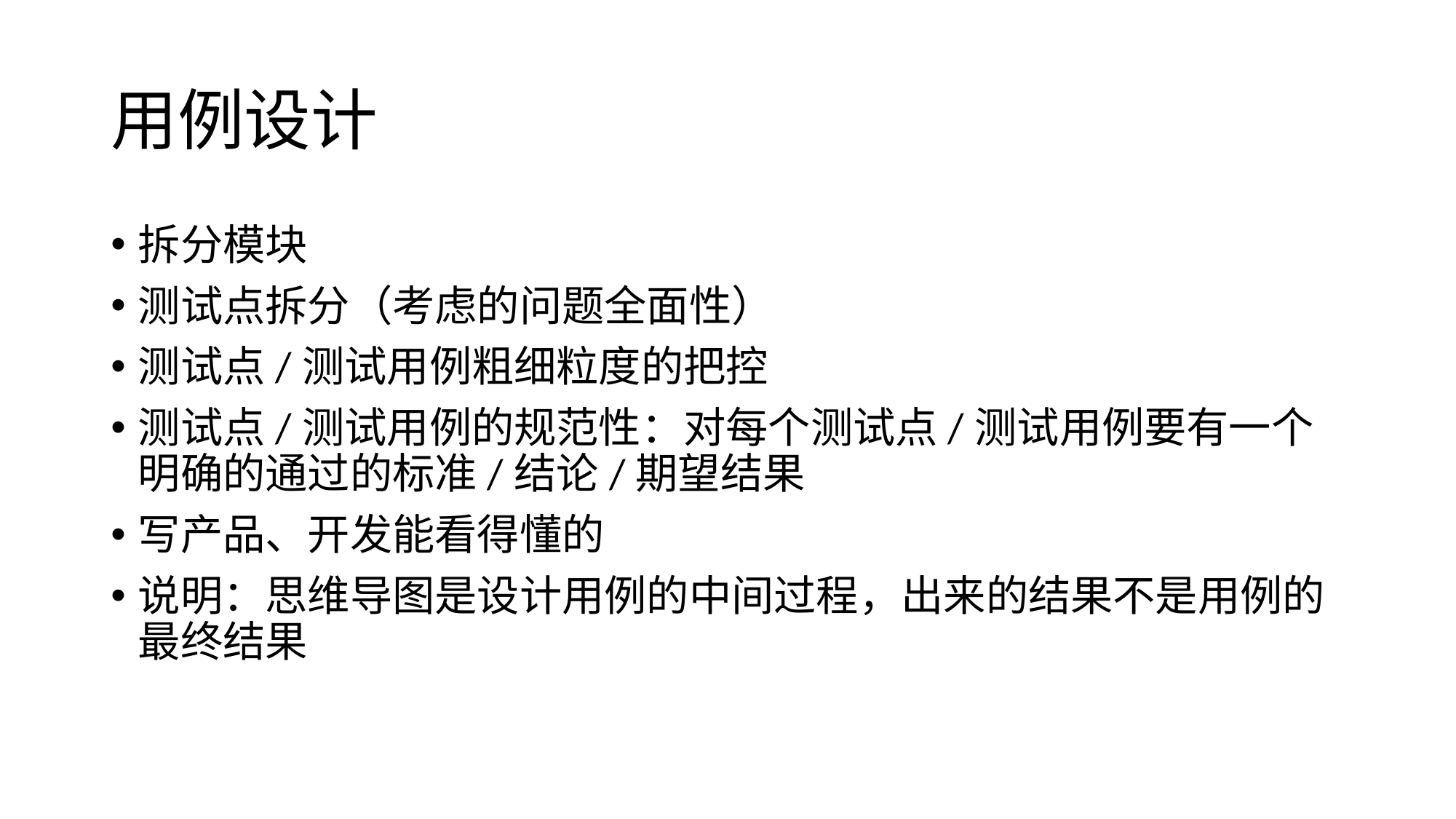

# 用例设计
拆分模块
测试点拆分（考虑的问题全面性）
测试点/测试用例粗细粒度的把控
测试点/测试用例的规范性：对每个测试点/测试用例要有一个明确的通过的标准/结论/期望结果
写产品、开发能看得懂的
说明：思维导图是设计用例的中间过程，出来的结果不是用例的最终结果